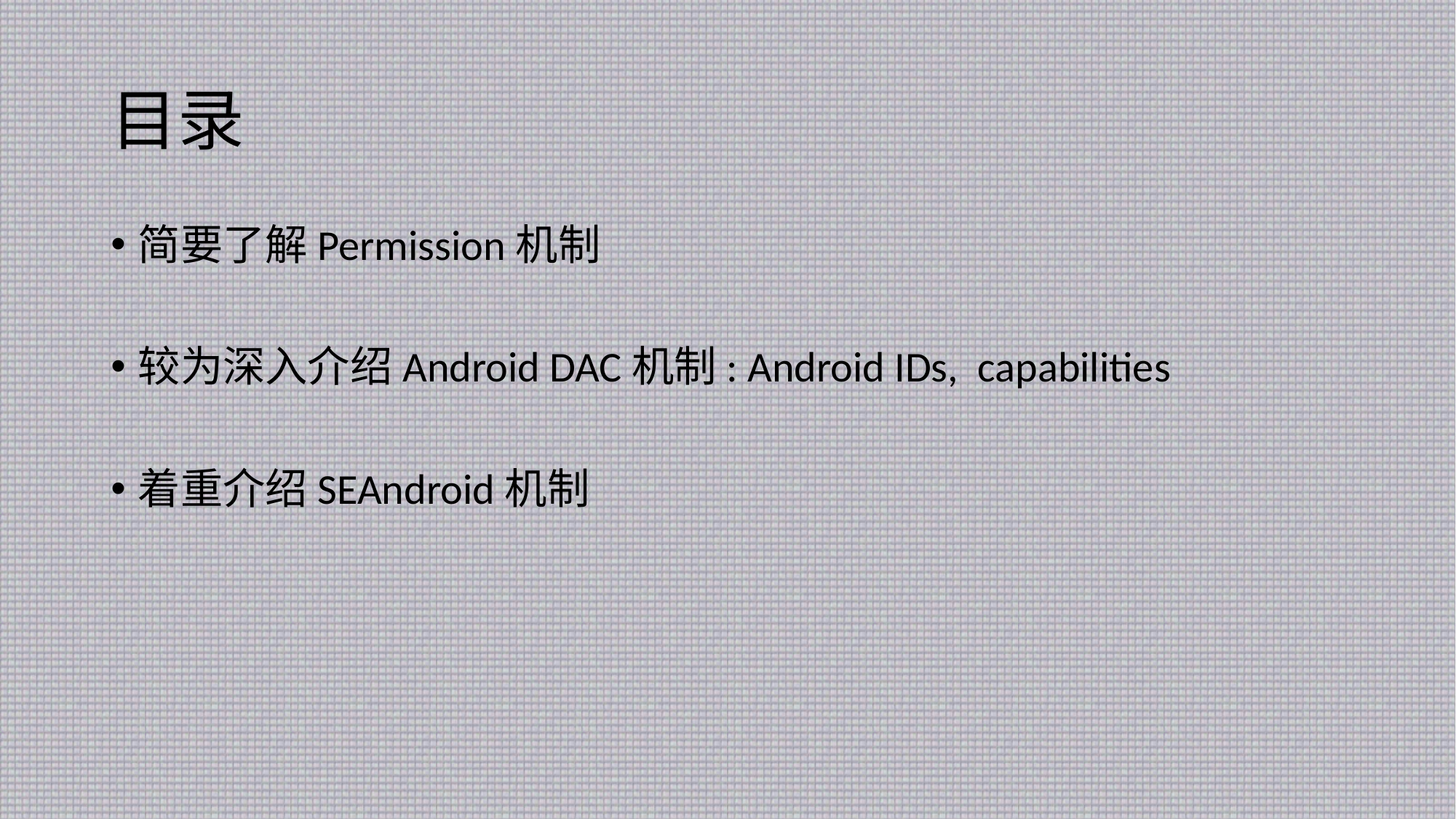

# 目录
简要了解Permission机制

较为深入介绍Android DAC机制: Android IDs,  capabilities

着重介绍SEAndroid机制